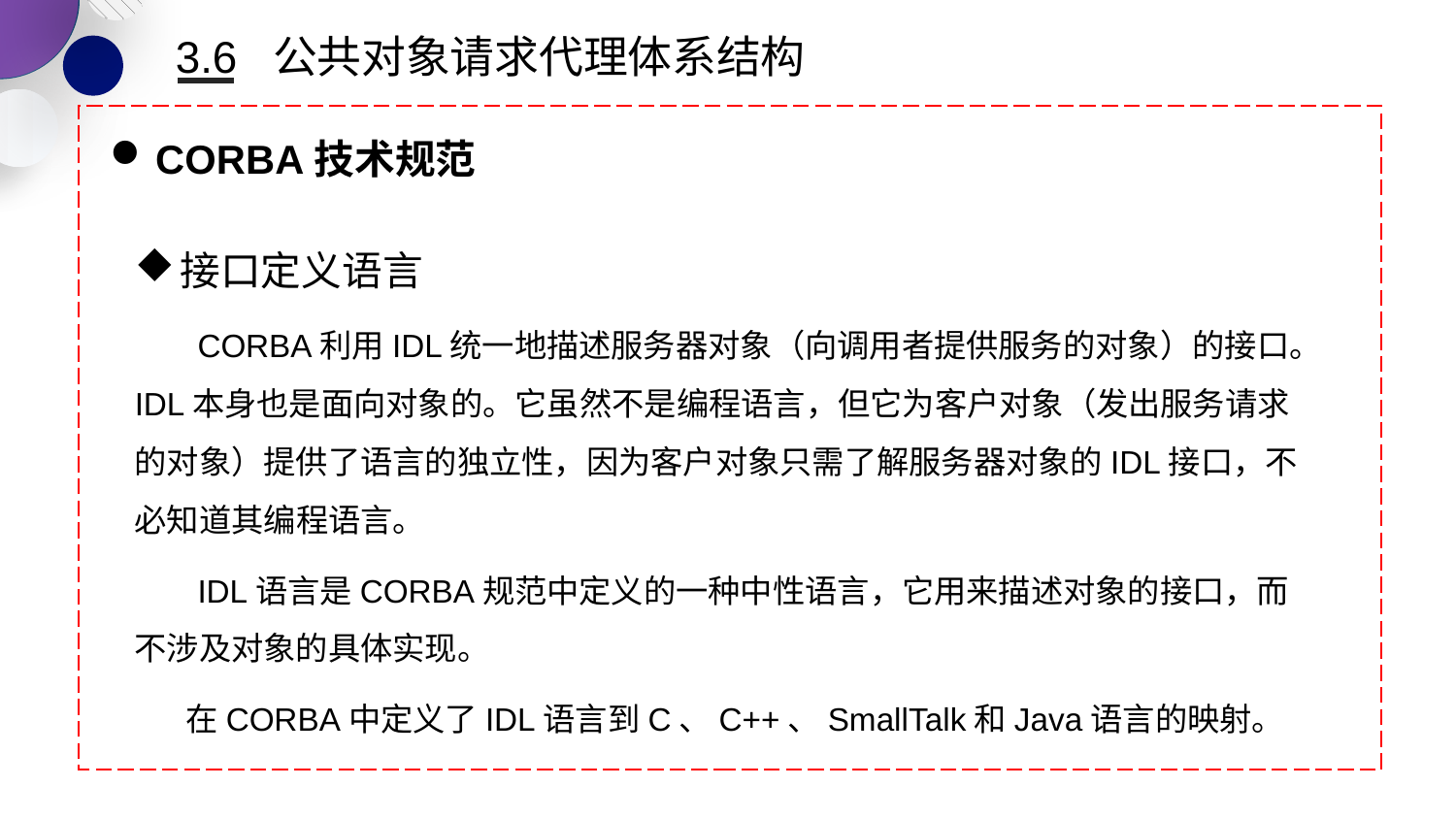

3.6  公共对象请求代理体系结构

CORBA技术规范
接口定义语言
       CORBA利用IDL统一地描述服务器对象（向调用者提供服务的对象）的接口。IDL本身也是面向对象的。它虽然不是编程语言，但它为客户对象（发出服务请求的对象）提供了语言的独立性，因为客户对象只需了解服务器对象的IDL接口，不必知道其编程语言。
       IDL语言是CORBA规范中定义的一种中性语言，它用来描述对象的接口，而不涉及对象的具体实现。
      在CORBA中定义了IDL语言到C、C++、SmallTalk和Java语言的映射。